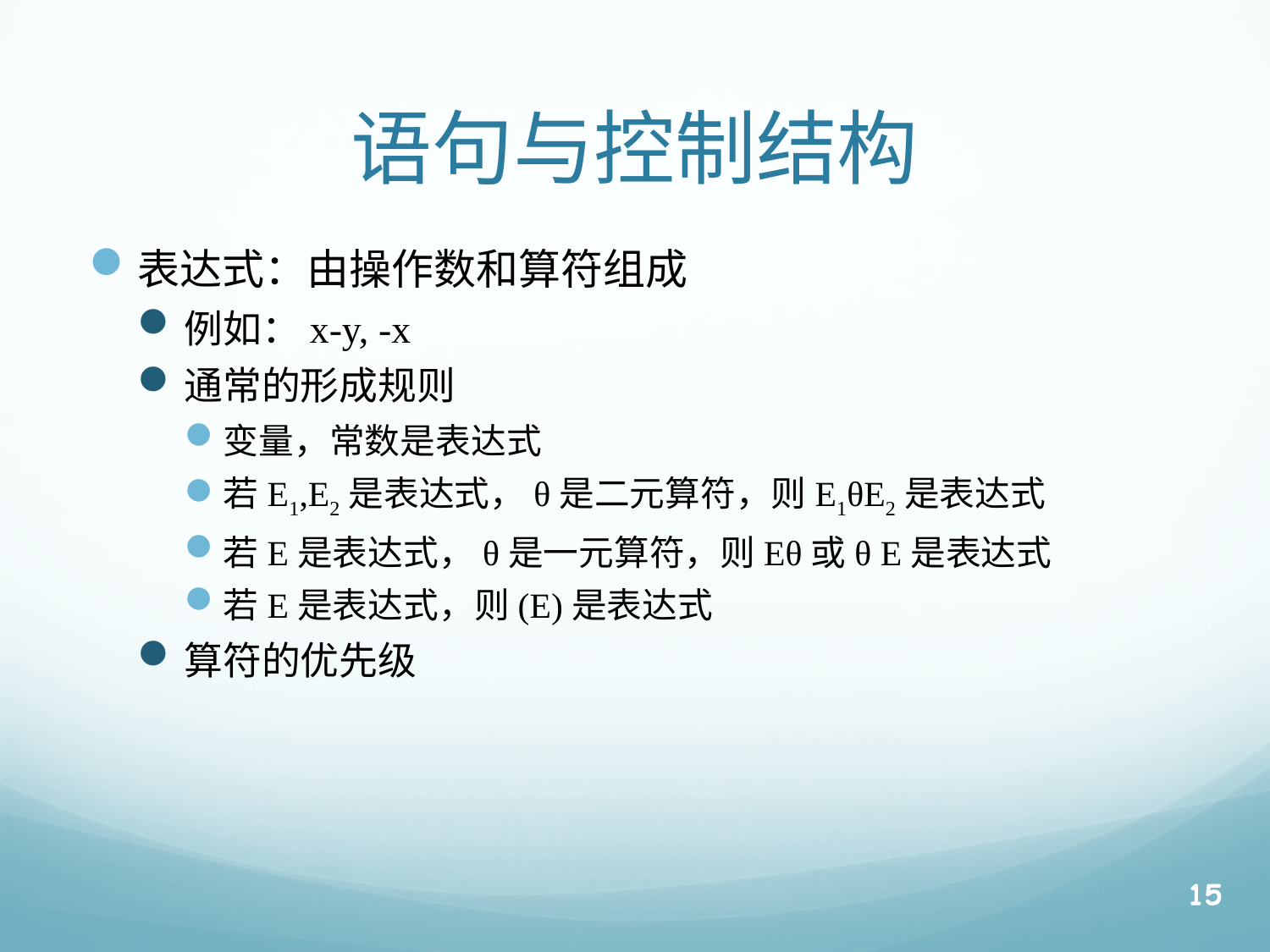

# 语句与控制结构
表达式：由操作数和算符组成
例如：x-y, -x
通常的形成规则
变量，常数是表达式
若E1,E2是表达式，θ是二元算符，则E1θE2是表达式
若E是表达式，θ是一元算符，则Eθ或θ E是表达式
若E是表达式，则(E)是表达式
算符的优先级
15